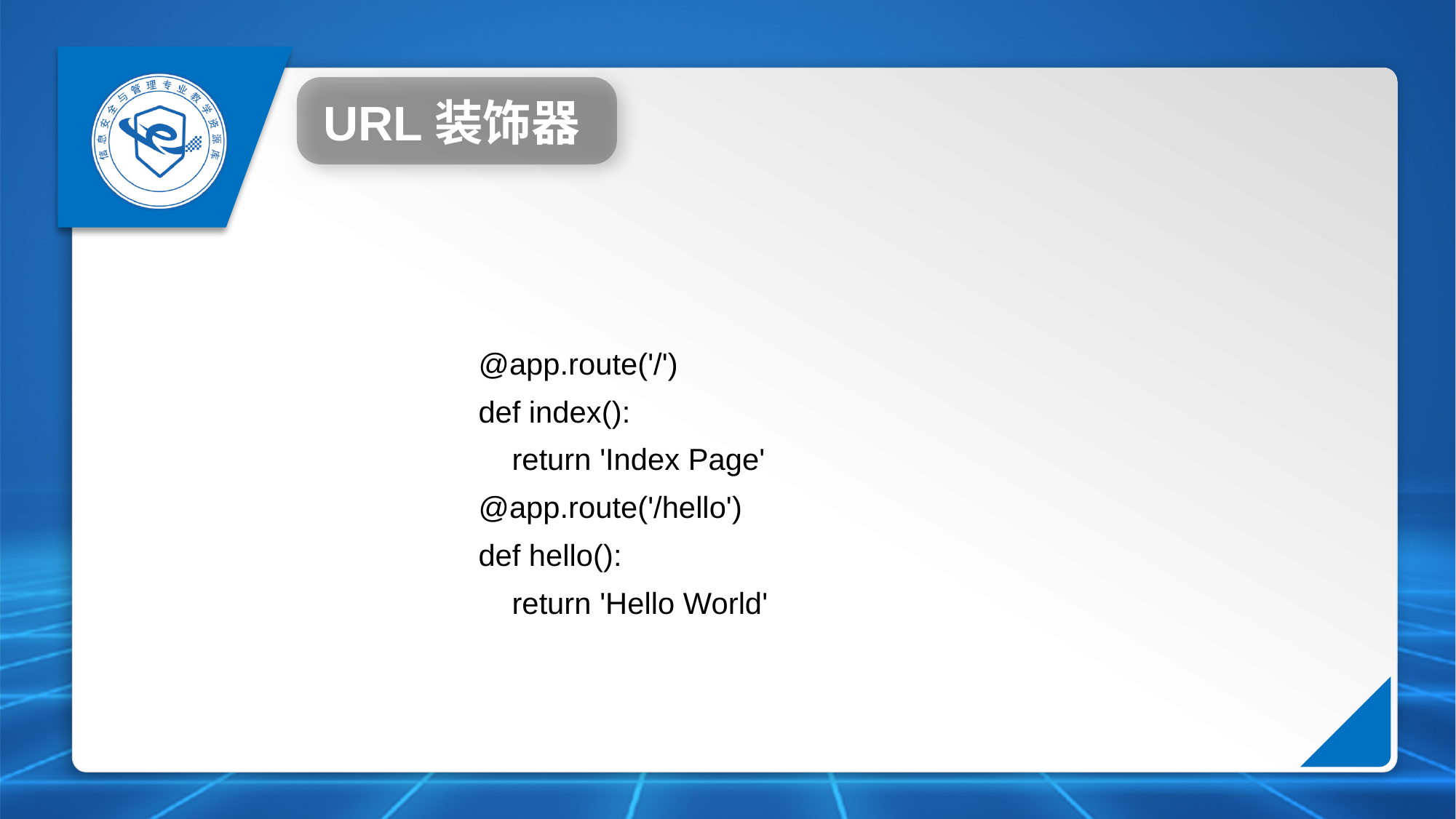

URL装饰器
@app.route('/')
def index():
    return 'Index Page'
@app.route('/hello')
def hello():
    return 'Hello World'